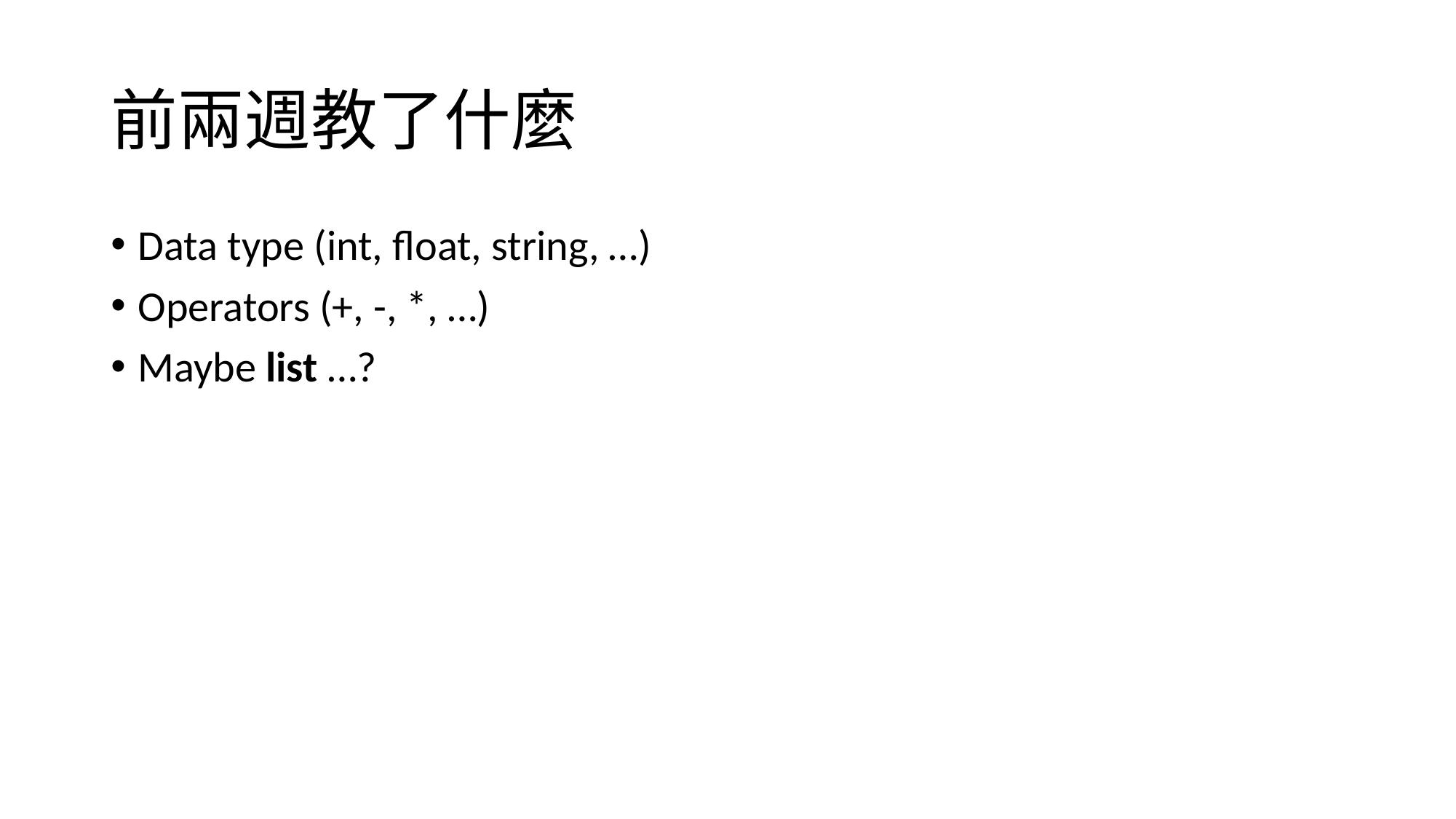

# 前兩週教了什麼
Data type (int, float, string, …)
Operators (+, -, *, …)
Maybe list …?